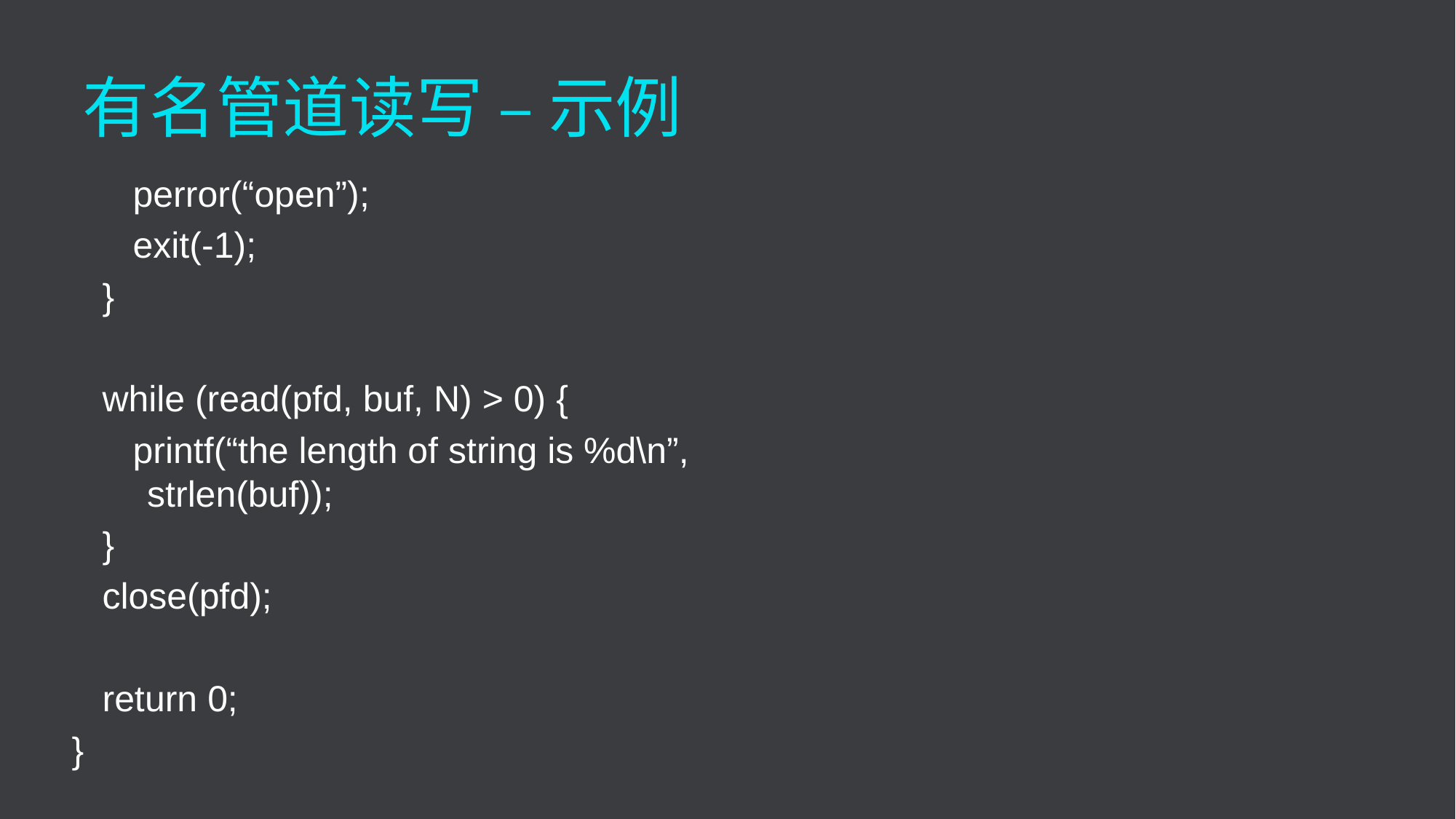

有名管道读写 – 示例
        perror(“open”);
        exit(-1);
     }

     while (read(pfd, buf, N) > 0) {
        printf(“the length of string is %d\n”, strlen(buf));
     }
     close(pfd);

     return 0;
  }